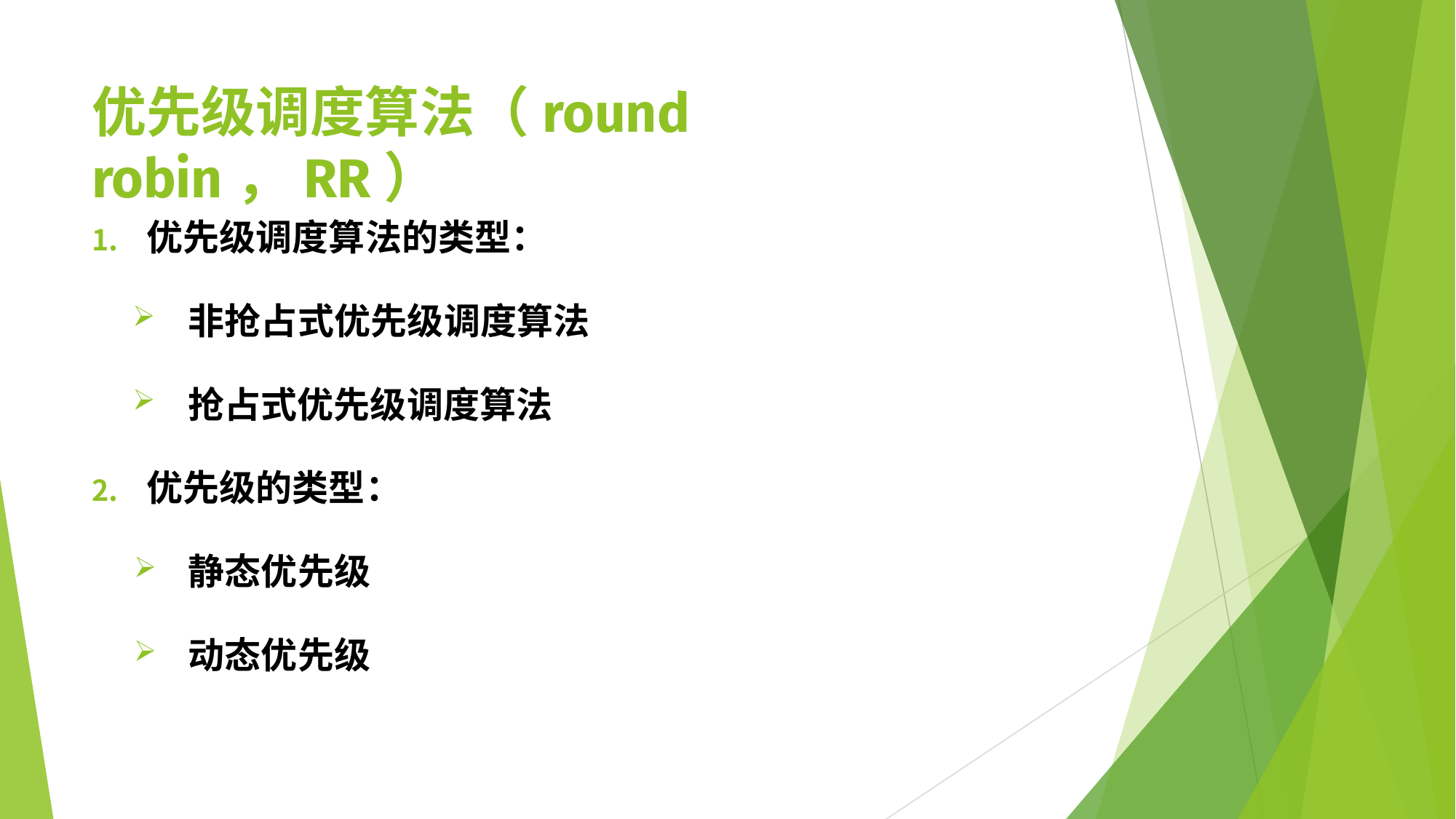

# 优先级调度算法（round robin，RR）
优先级调度算法的类型：

非抢占式优先级调度算法

抢占式优先级调度算法

优先级的类型：

静态优先级

动态优先级